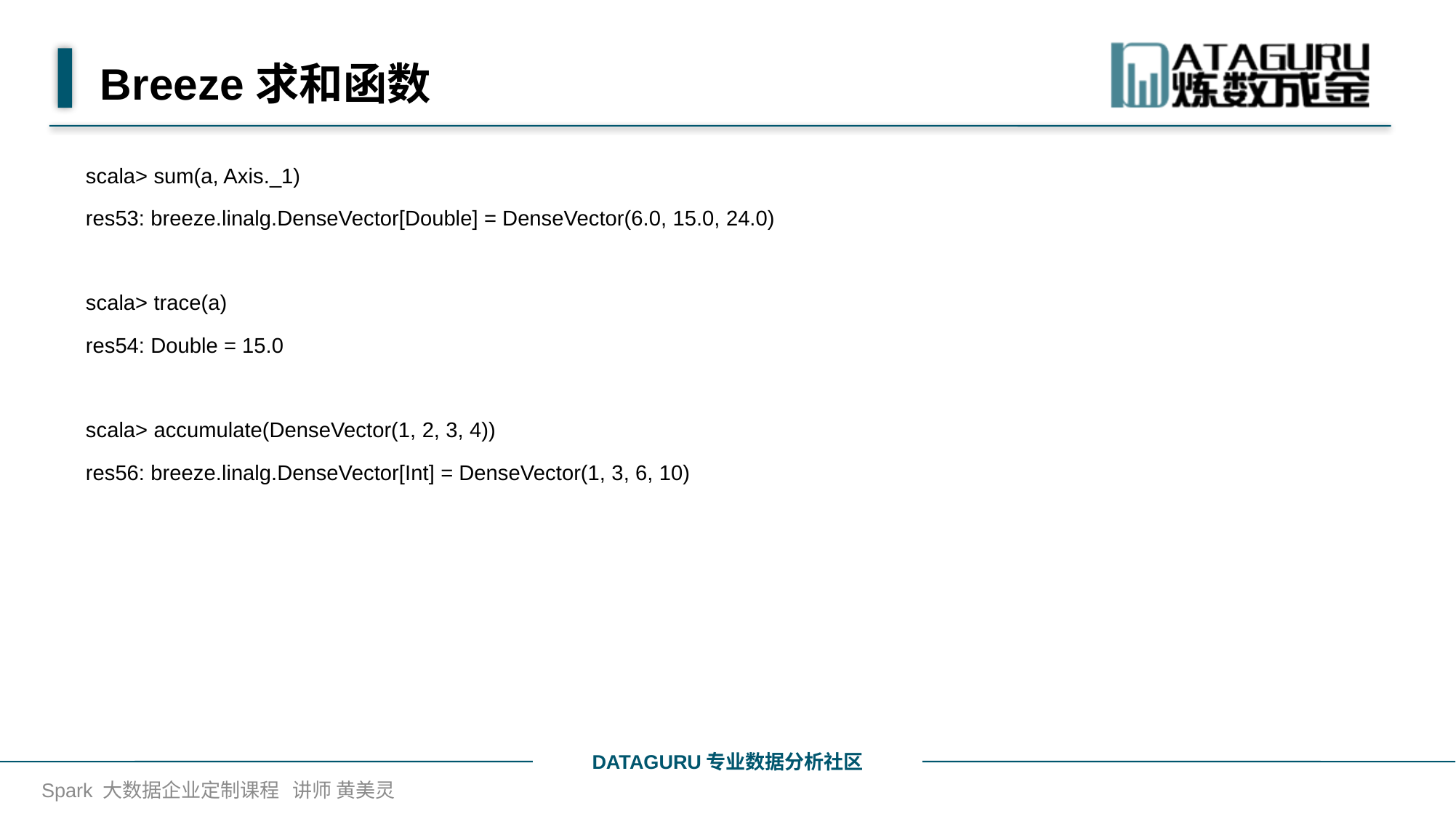

# Breeze求和函数
scala> sum(a, Axis._1)
res53: breeze.linalg.DenseVector[Double] = DenseVector(6.0, 15.0, 24.0)

scala> trace(a)
res54: Double = 15.0

scala> accumulate(DenseVector(1, 2, 3, 4))
res56: breeze.linalg.DenseVector[Int] = DenseVector(1, 3, 6, 10)